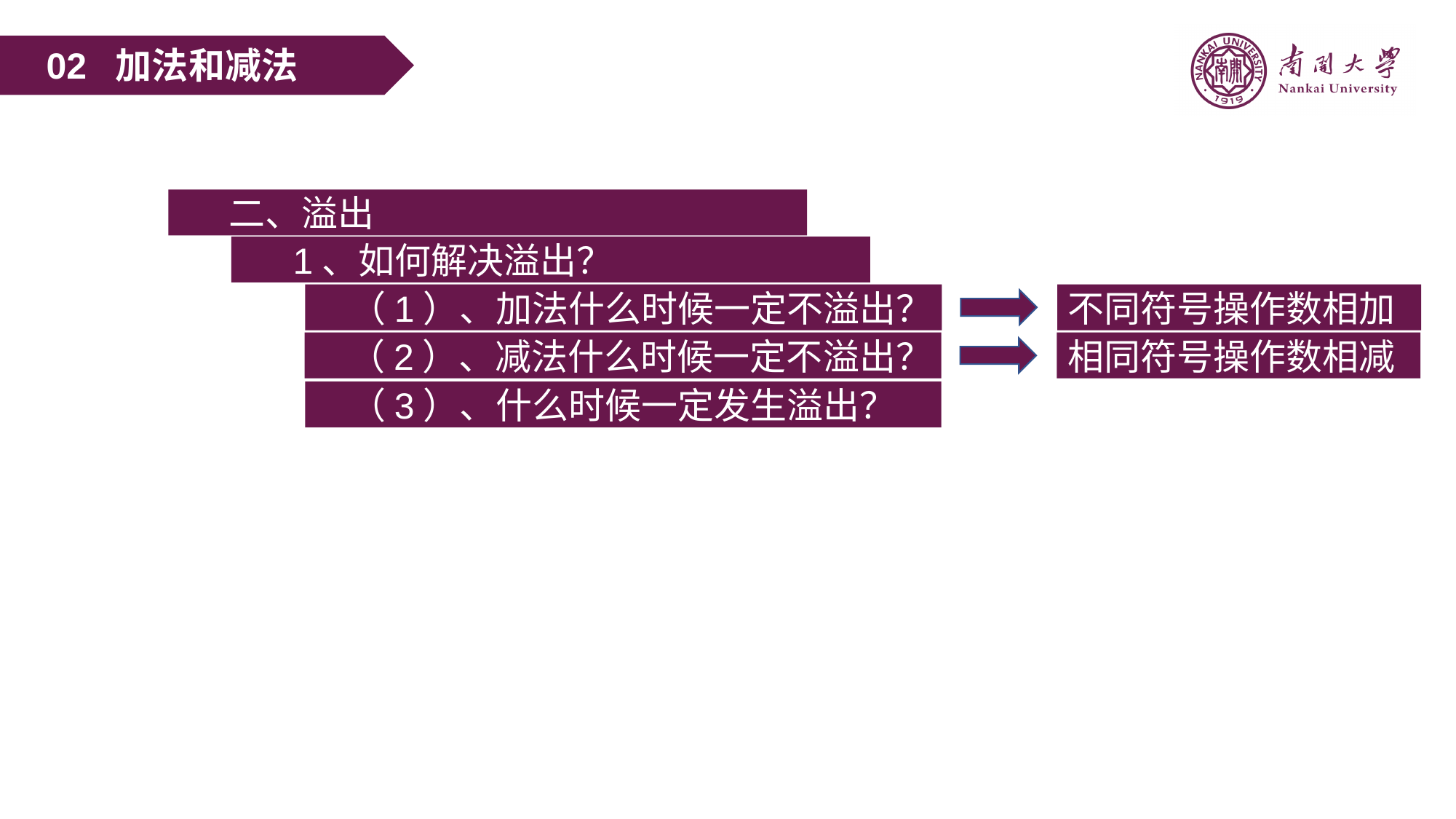

02  加法和减法
     二、溢出
     1、如何解决溢出？
   （1）、加法什么时候一定不溢出？
不同符号操作数相加

   （2）、减法什么时候一定不溢出？
相同符号操作数相减

   （3）、什么时候一定发生溢出？